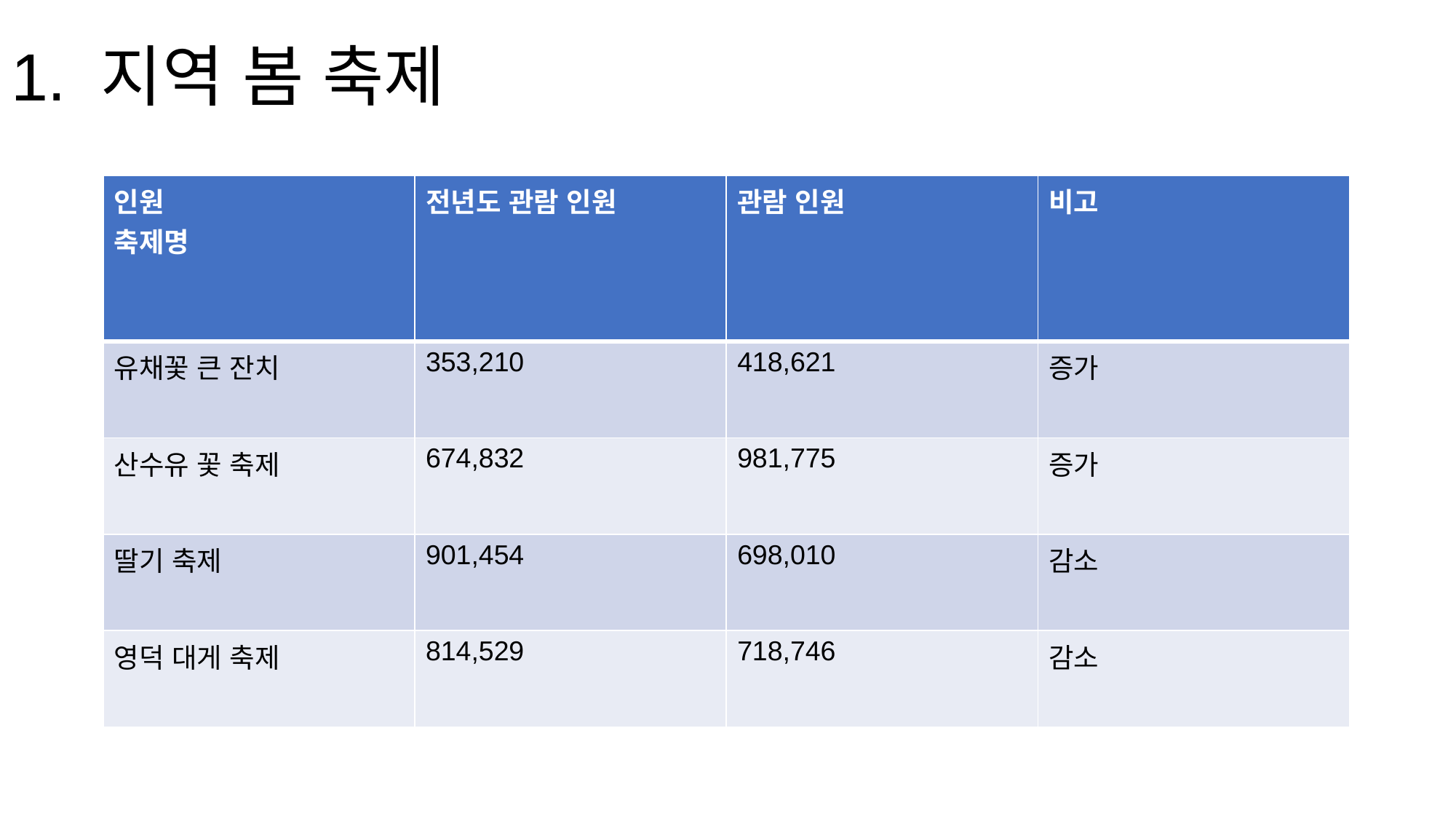

# 1. 지역 봄 축제
| 인원 축제명 | 전년도 관람 인원 | 관람 인원 | 비고 |
| --- | --- | --- | --- |
| 유채꽃 큰 잔치 | 353,210 | 418,621 | 증가 |
| 산수유 꽃 축제 | 674,832 | 981,775 | 증가 |
| 딸기 축제 | 901,454 | 698,010 | 감소 |
| 영덕 대게 축제 | 814,529 | 718,746 | 감소 |